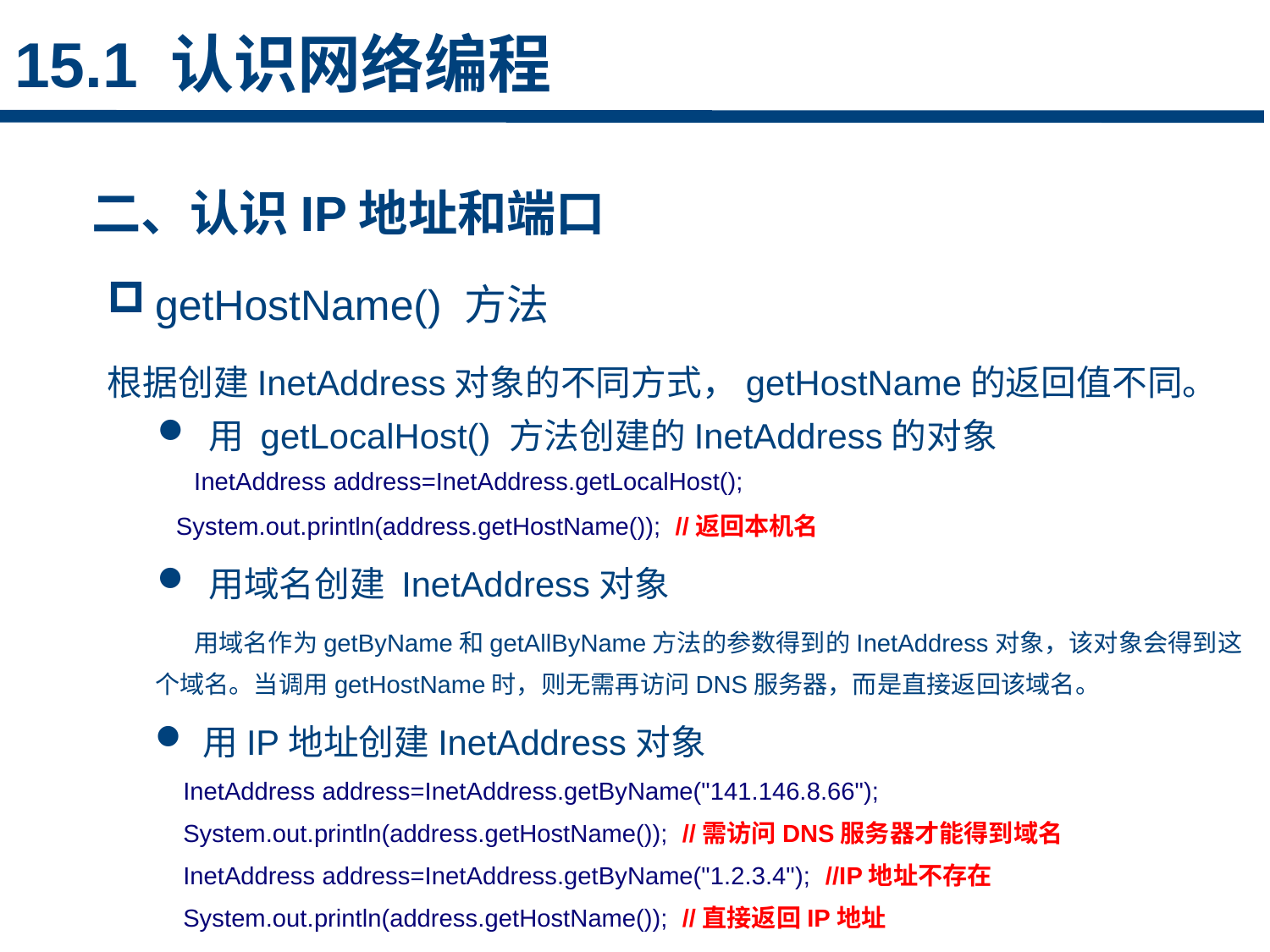

15.1 认识网络编程
二、认识IP地址和端口
getHostName() 方法
根据创建InetAddress对象的不同方式，getHostName的返回值不同。
 用 getLocalHost() 方法创建的InetAddress的对象
    InetAddress address=InetAddress.getLocalHost();
   System.out.println(address.getHostName());  //返回本机名
 用域名创建 InetAddress对象
      用域名作为getByName和getAllByName方法的参数得到的InetAddress对象，该对象会得到这个域名。当调用getHostName时，则无需再访问DNS服务器，而是直接返回该域名。
用IP地址创建InetAddress对象
    InetAddress address=InetAddress.getByName("141.146.8.66");
    System.out.println(address.getHostName());  //需访问DNS服务器才能得到域名
    InetAddress address=InetAddress.getByName("1.2.3.4");  //IP地址不存在
    System.out.println(address.getHostName());  //直接返回IP地址
点击添加文本
点击添加文本
点击添加文本
点击添加文本